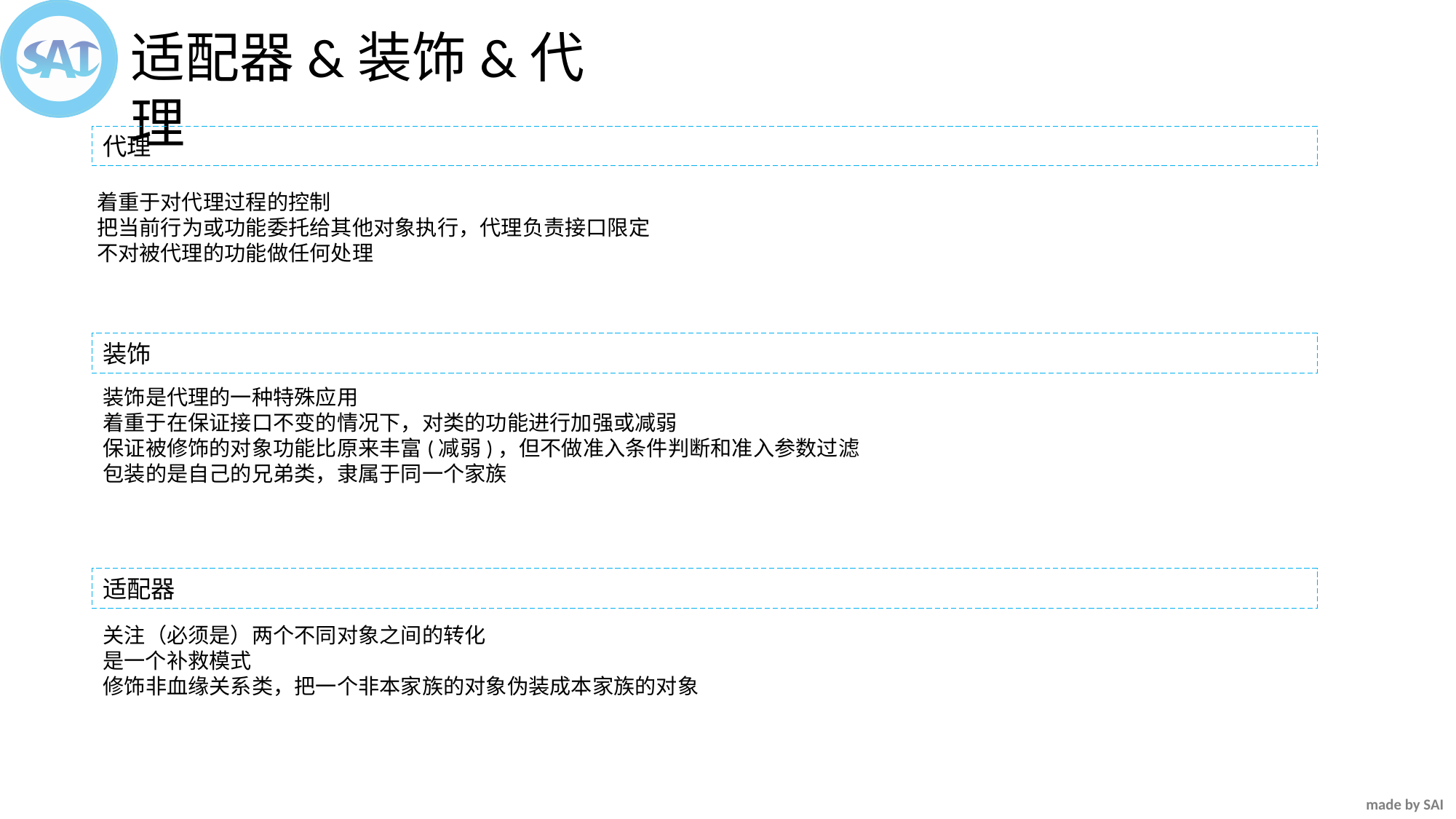

适配器&装饰&代理
代理
着重于对代理过程的控制
把当前行为或功能委托给其他对象执行，代理负责接口限定
不对被代理的功能做任何处理
装饰
装饰是代理的一种特殊应用
着重于在保证接口不变的情况下，对类的功能进行加强或减弱
保证被修饰的对象功能比原来丰富(减弱)，但不做准入条件判断和准入参数过滤
包装的是自己的兄弟类，隶属于同一个家族
适配器
关注（必须是）两个不同对象之间的转化
是一个补救模式
修饰非血缘关系类，把一个非本家族的对象伪装成本家族的对象